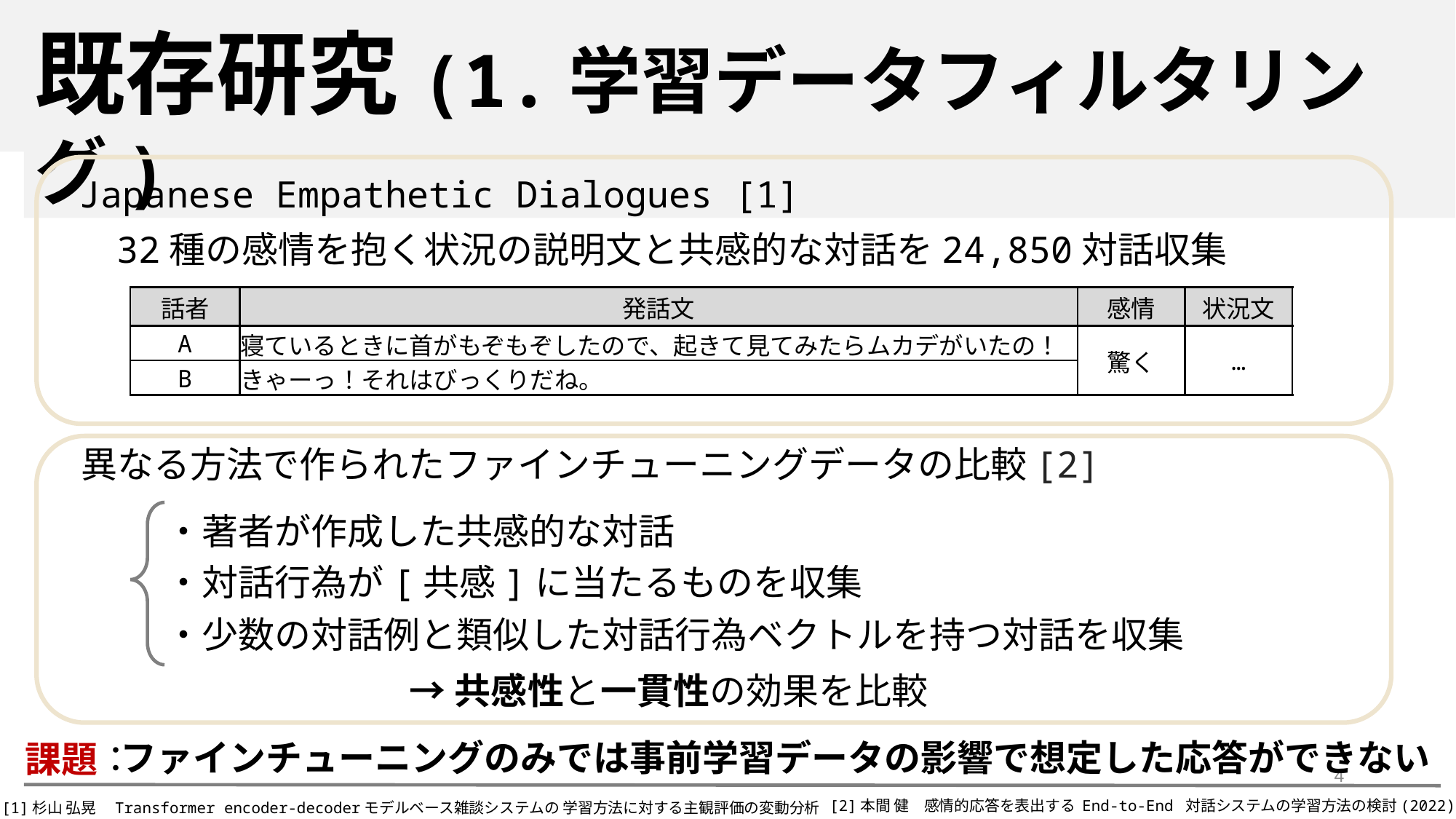

既存研究(1.学習データフィルタリング)

Japanese Empathetic Dialogues [1]
32種の感情を抱く状況の説明文と共感的な対話を24,850対話収集
| 話者 | 発話文 | 感情 | 状況文 |
| --- | --- | --- | --- |
| A | 寝ているときに首がもぞもぞしたので、起きて見てみたらムカデがいたの！ | 驚く | … |
| B | きゃーっ！それはびっくりだね。 |  |  |

異なる方法で作られたファインチューニングデータの比較[2]

・著者が作成した共感的な対話
・対話行為が[共感]に当たるものを収集
・少数の対話例と類似した対話行為ベクトルを持つ対話を収集
→共感性と一貫性の効果を比較
ファインチューニングのみでは事前学習データの影響で想定した応答ができない
課題：
4
[2]本間 健　感情的応答を表出する End-to-End 対話システムの学習方法の検討(2022)
[1]杉山 弘晃　Transformer encoder-decoderモデルベース雑談システムの 学習方法に対する主観評価の変動分析(2021)